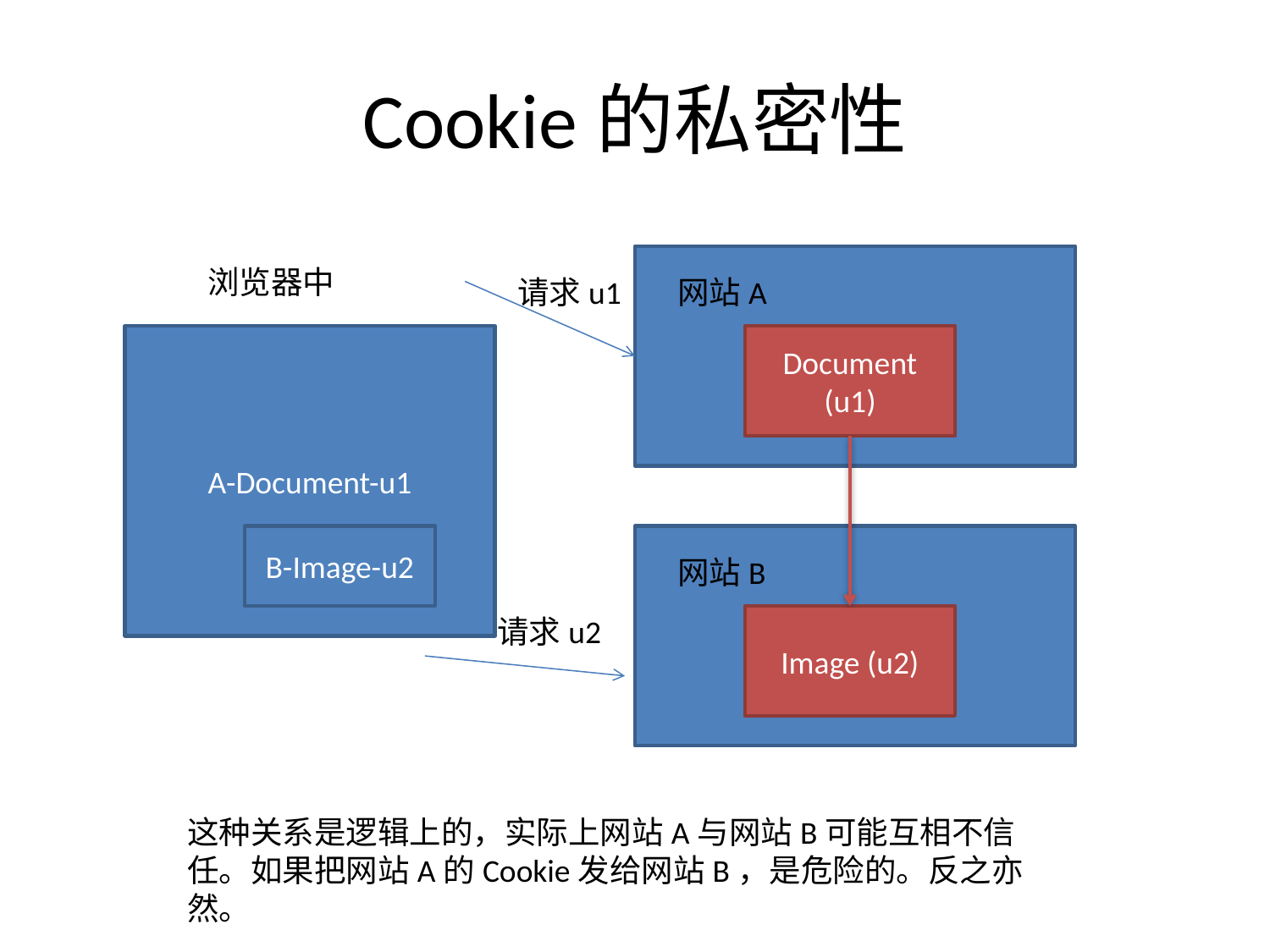

# Cookie的私密性

浏览器中
请求u1
网站A
A-Document-u1
Document (u1)
B-Image-u2

网站B
请求u2
Image (u2)
这种关系是逻辑上的，实际上网站A与网站B可能互相不信任。如果把网站A的Cookie发给网站B，是危险的。反之亦然。